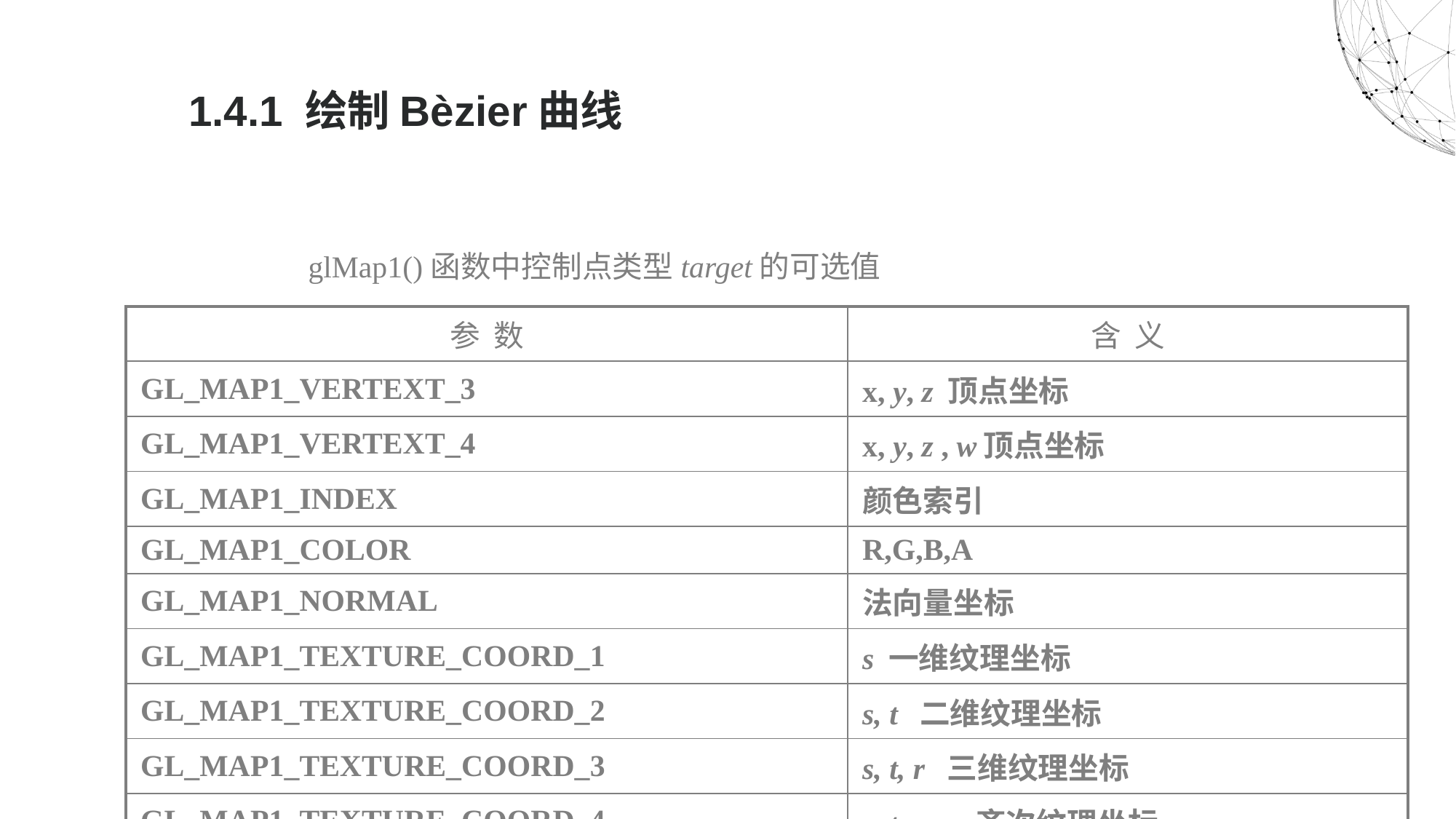

# 1.4.1 绘制Bèzier曲线
glMap1()函数中控制点类型target的可选值

| 参 数 | 含 义 |
| --- | --- |
| GL\_MAP1\_VERTEXT\_3 | x, y, z 顶点坐标 |
| GL\_MAP1\_VERTEXT\_4 | x, y, z , w顶点坐标 |
| GL\_MAP1\_INDEX | 颜色索引 |
| GL\_MAP1\_COLOR | R,G,B,A |
| GL\_MAP1\_NORMAL | 法向量坐标 |
| GL\_MAP1\_TEXTURE\_COORD\_1 | s 一维纹理坐标 |
| GL\_MAP1\_TEXTURE\_COORD\_2 | s, t 二维纹理坐标 |
| GL\_MAP1\_TEXTURE\_COORD\_3 | s, t, r 三维纹理坐标 |
| GL\_MAP1\_TEXTURE\_COORD\_4 | s, t, r, q 齐次纹理坐标 |